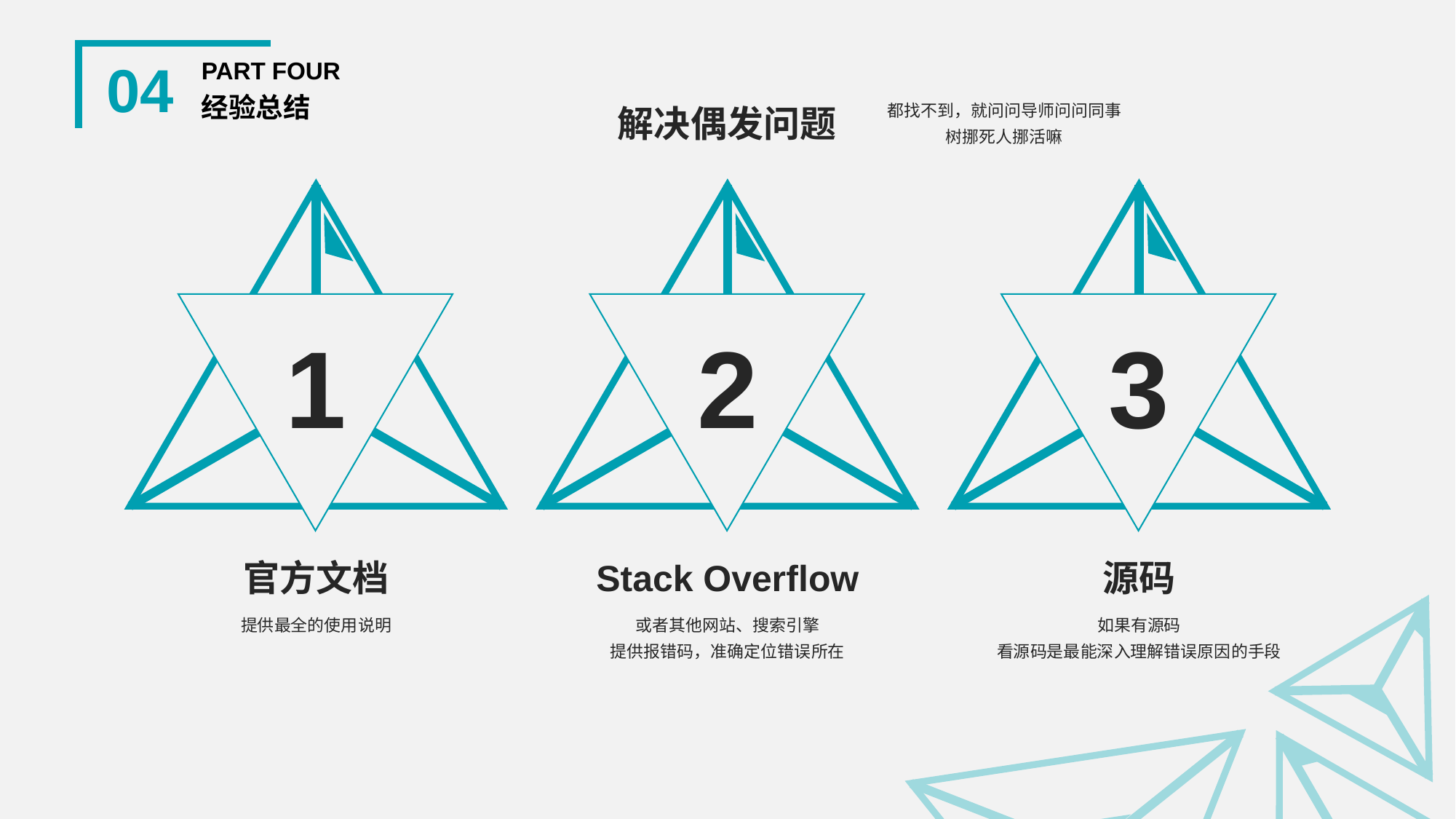

04
PART FOUR
经验总结
都找不到，就问问导师问问同事
树挪死人挪活嘛
解决偶发问题

1

2

3
官方文档
Stack Overflow
源码
提供最全的使用说明
或者其他网站、搜索引擎
提供报错码，准确定位错误所在
如果有源码
看源码是最能深入理解错误原因的手段